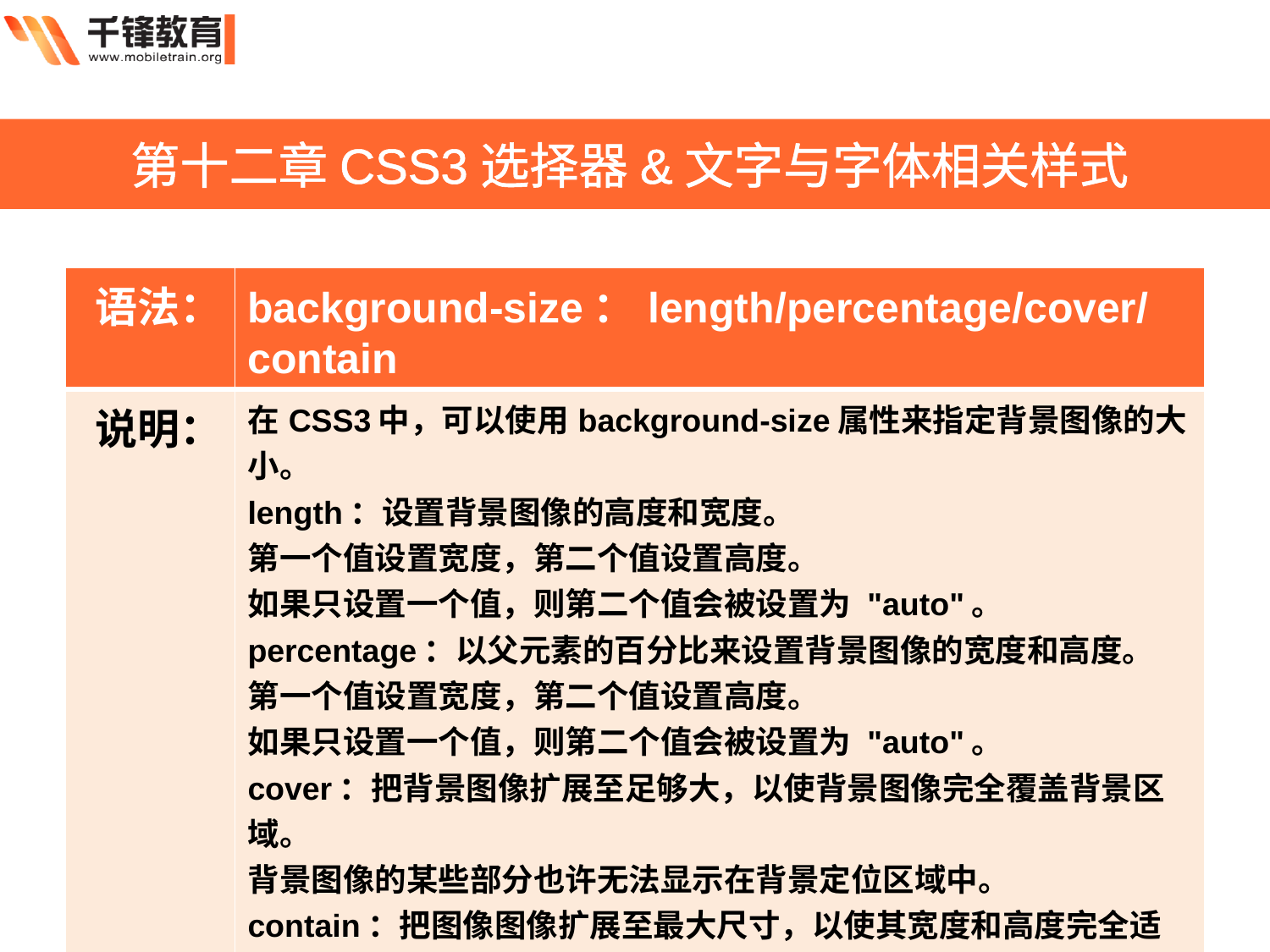

第十二章CSS3选择器&文字与字体相关样式
| 语法： | background-size：length/percentage/cover/contain |
| --- | --- |
| 说明： | 在CSS3中，可以使用background-size属性来指定背景图像的大小。 length：设置背景图像的高度和宽度。 第一个值设置宽度，第二个值设置高度。 如果只设置一个值，则第二个值会被设置为 "auto"。 percentage：以父元素的百分比来设置背景图像的宽度和高度。 第一个值设置宽度，第二个值设置高度。 如果只设置一个值，则第二个值会被设置为 "auto"。 cover：把背景图像扩展至足够大，以使背景图像完全覆盖背景区域。 背景图像的某些部分也许无法显示在背景定位区域中。 contain：把图像图像扩展至最大尺寸，以使其宽度和高度完全适应内容区域。 |